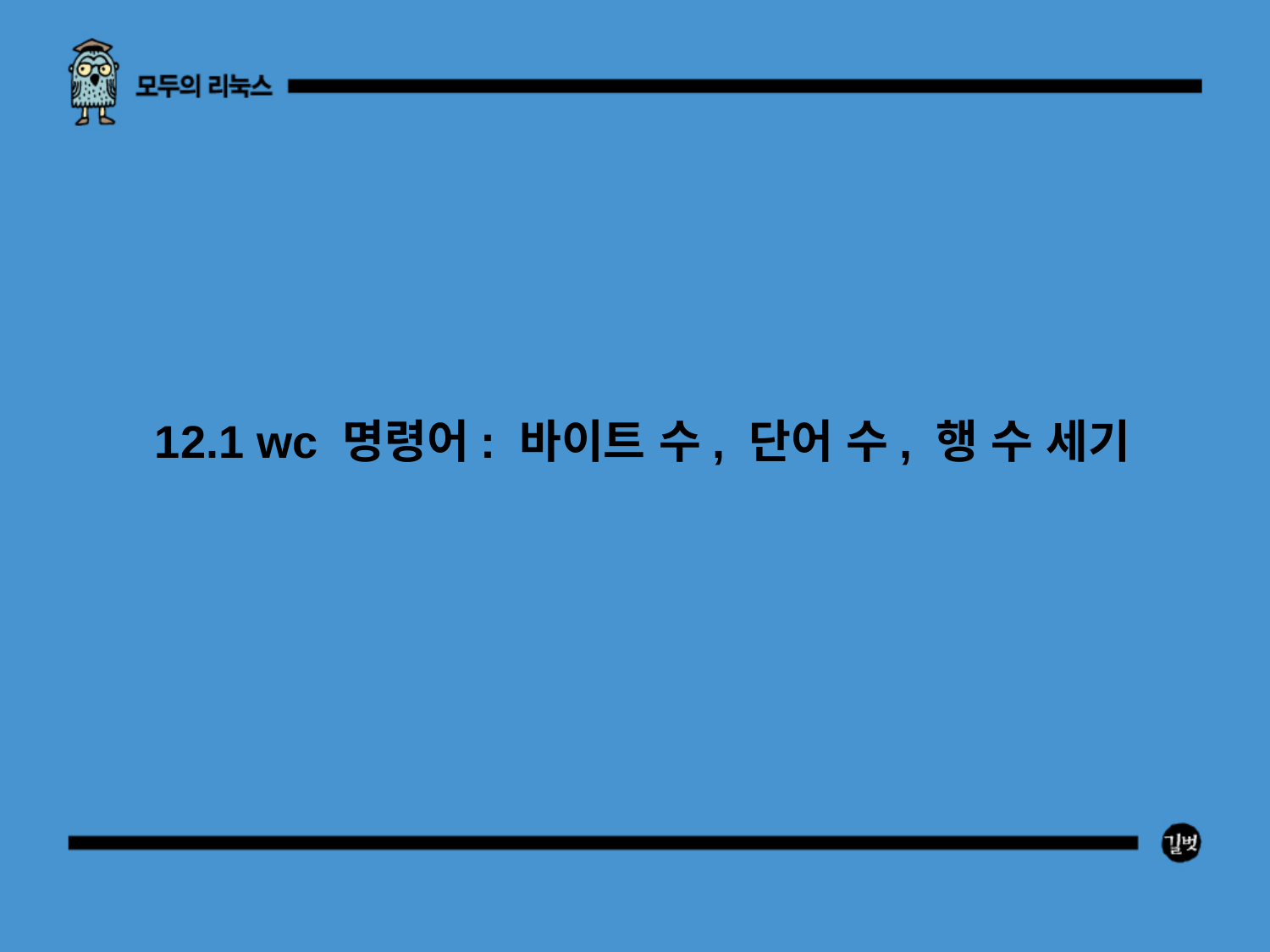

12.1 wc 명령어: 바이트 수, 단어 수, 행 수 세기